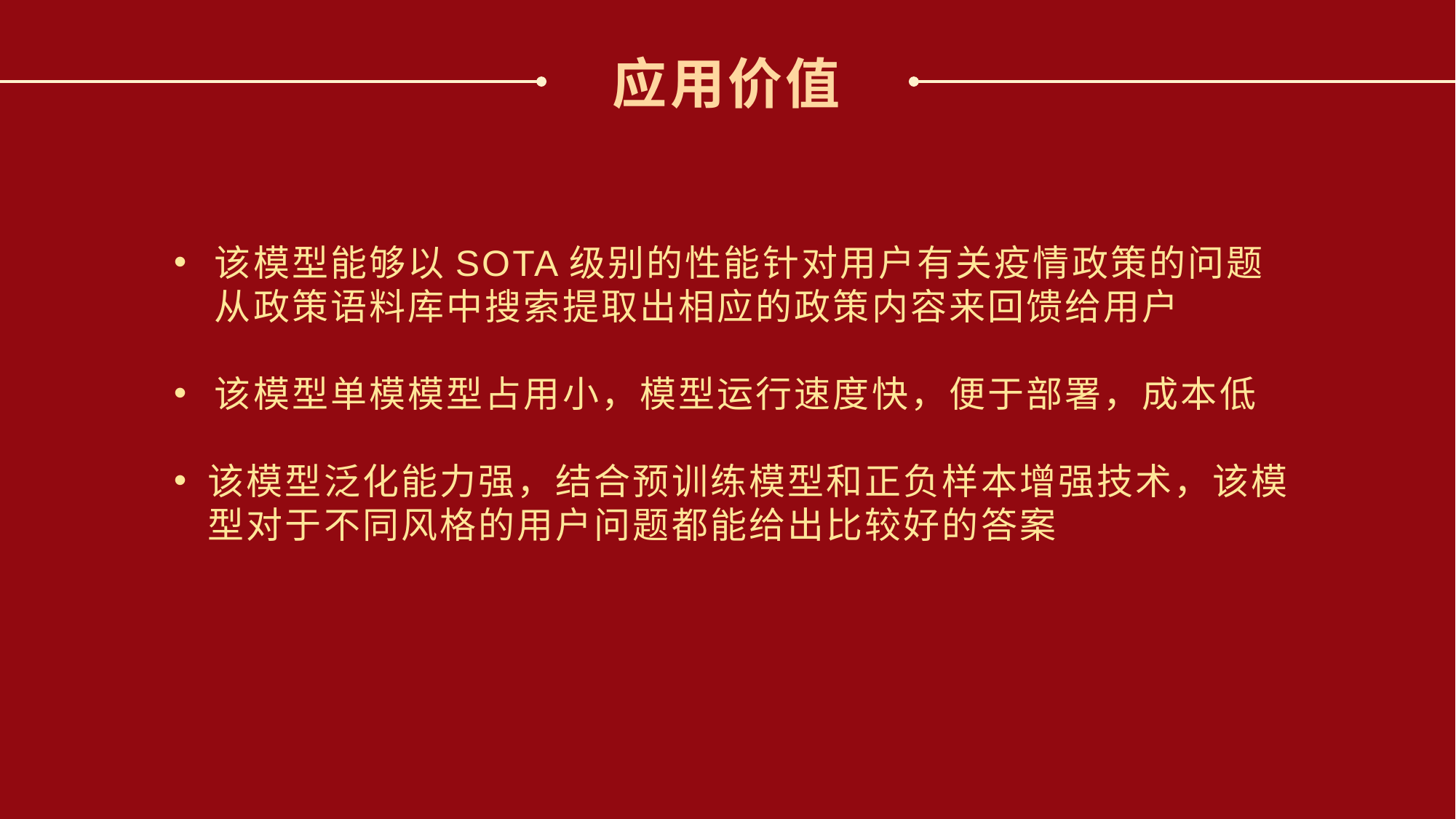

应用价值
该模型能够以SOTA级别的性能针对用户有关疫情政策的问题从政策语料库中搜索提取出相应的政策内容来回馈给用户

该模型单模模型占用小，模型运行速度快，便于部署，成本低

该模型泛化能力强，结合预训练模型和正负样本增强技术，该模型对于不同风格的用户问题都能给出比较好的答案